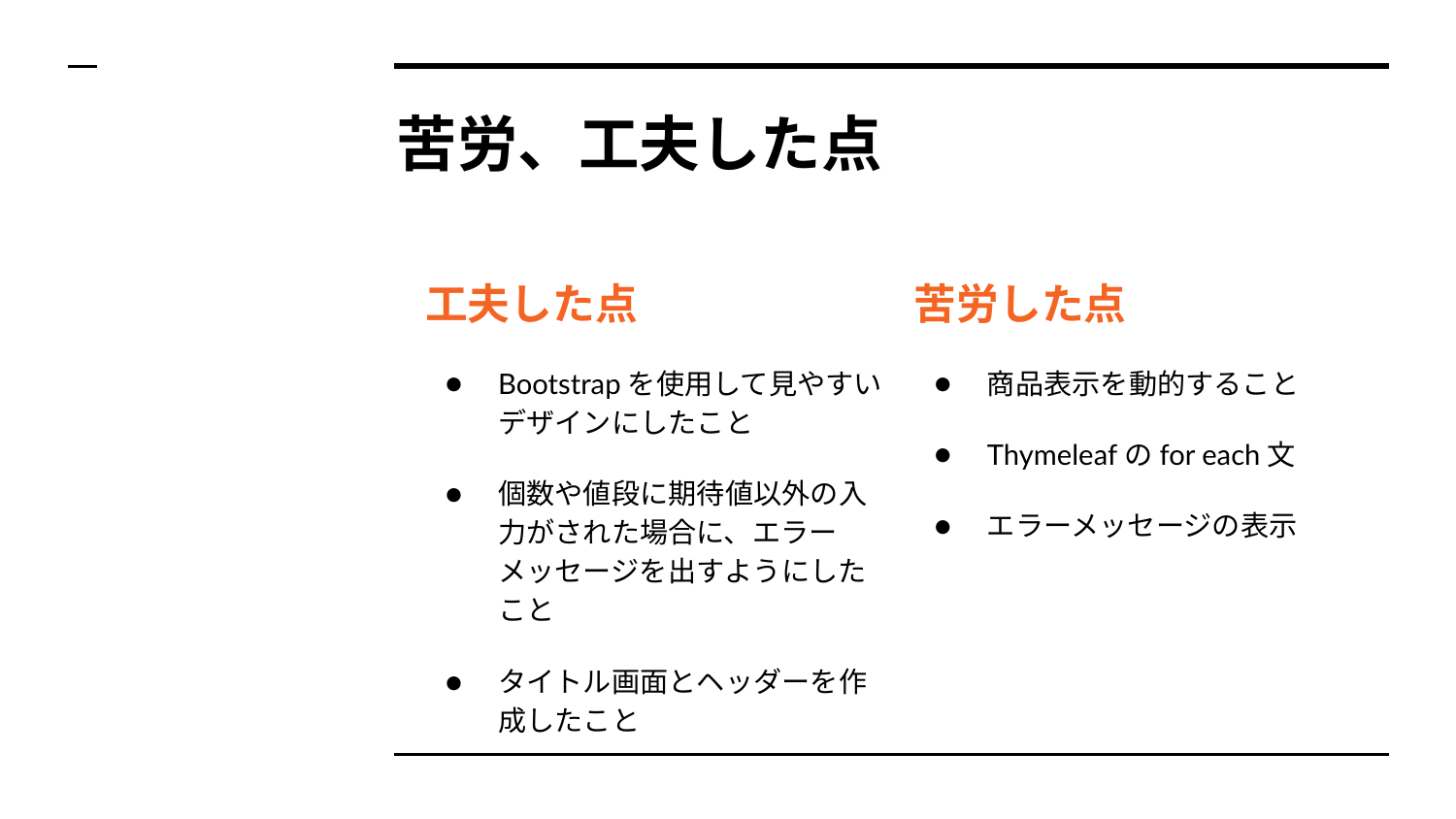

# 苦労、工夫した点
工夫した点
Bootstrapを使用して見やすいデザインにしたこと
個数や値段に期待値以外の入力がされた場合に、エラーメッセージを出すようにしたこと
タイトル画面とヘッダーを作成したこと
苦労した点
商品表示を動的すること
Thymeleafのfor each文
エラーメッセージの表示